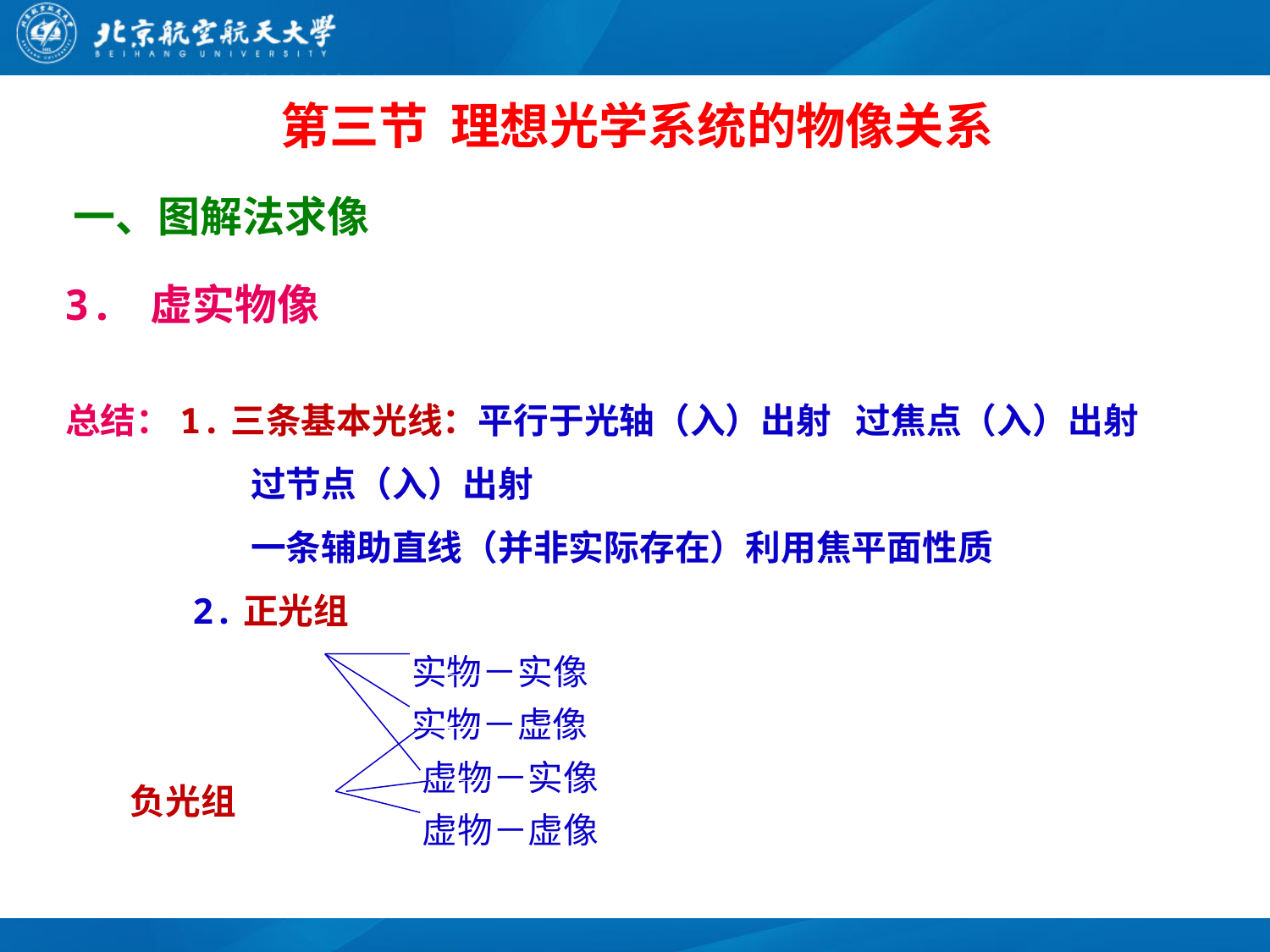

第三节  理想光学系统的物像关系

一、图解法求像
3. 虚实物像
总结：1.三条基本光线：平行于光轴（入）出射   过焦点（入）出射
                      过节点（入）出射
                      一条辅助直线（并非实际存在）利用焦平面性质
      2.正光组

       负光组
实物－实像

实物－虚像

虚物－实像

虚物－虚像